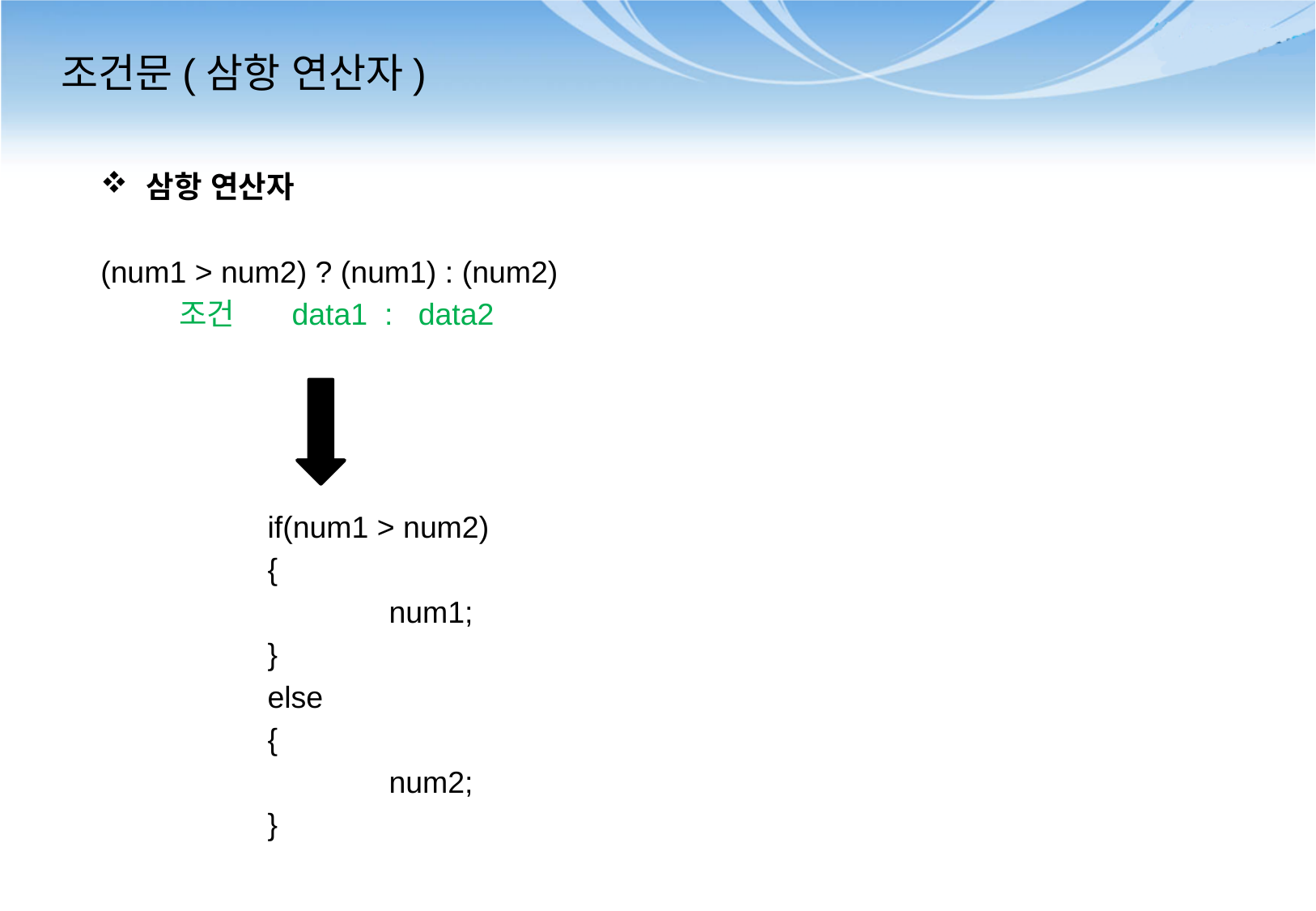

# 조건문(삼항 연산자)
삼항 연산자

(num1 > num2) ? (num1) : (num2)
	   조건	  data1  :   data2

		if(num1 > num2)
		{
			num1;
		}
		else
		{
			num2;
		}